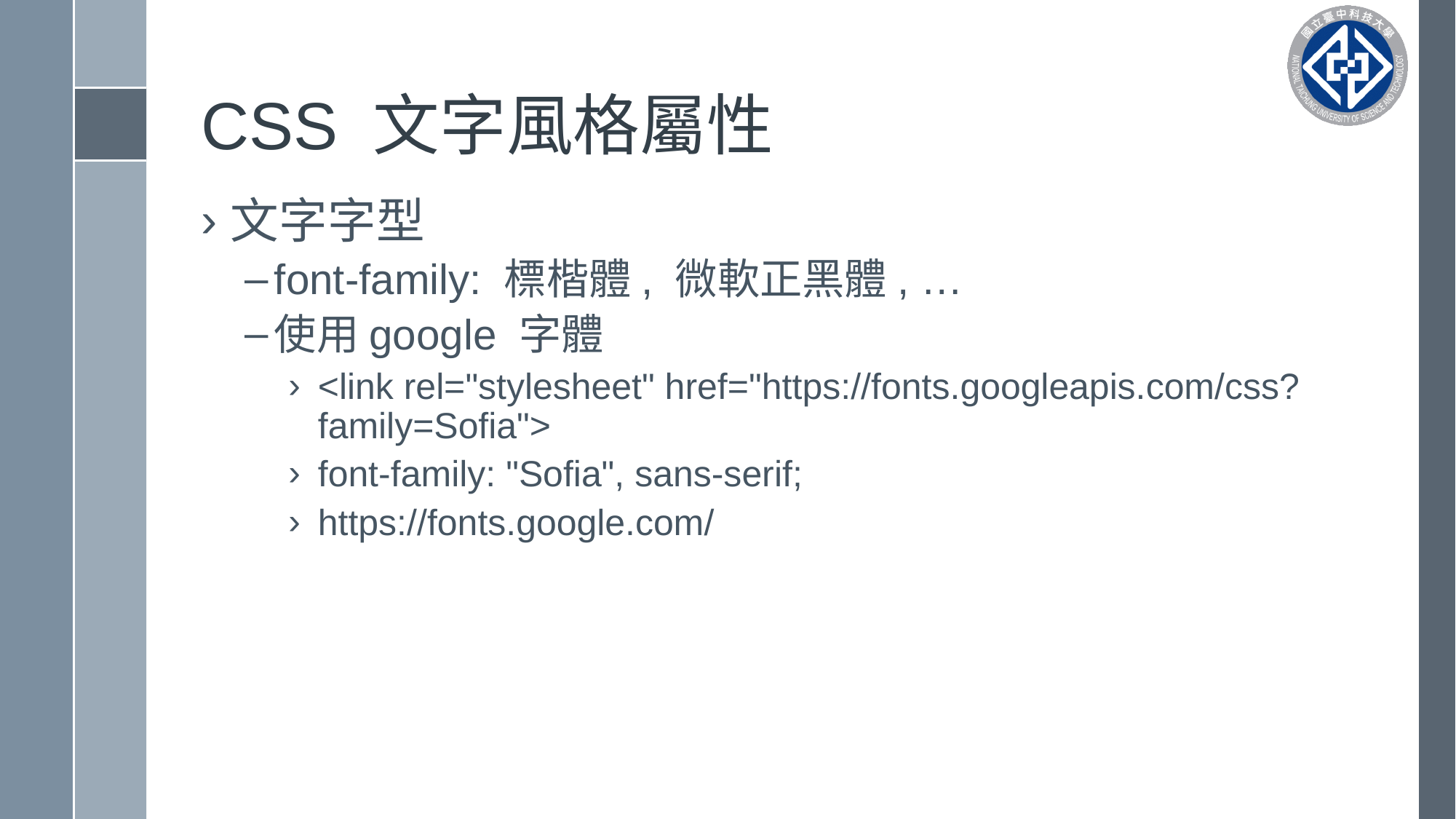

# CSS 文字風格屬性
文字字型
font-family: 標楷體, 微軟正黑體, …
使用google 字體
<link rel="stylesheet" href="https://fonts.googleapis.com/css?family=Sofia">
font-family: "Sofia", sans-serif;
https://fonts.google.com/